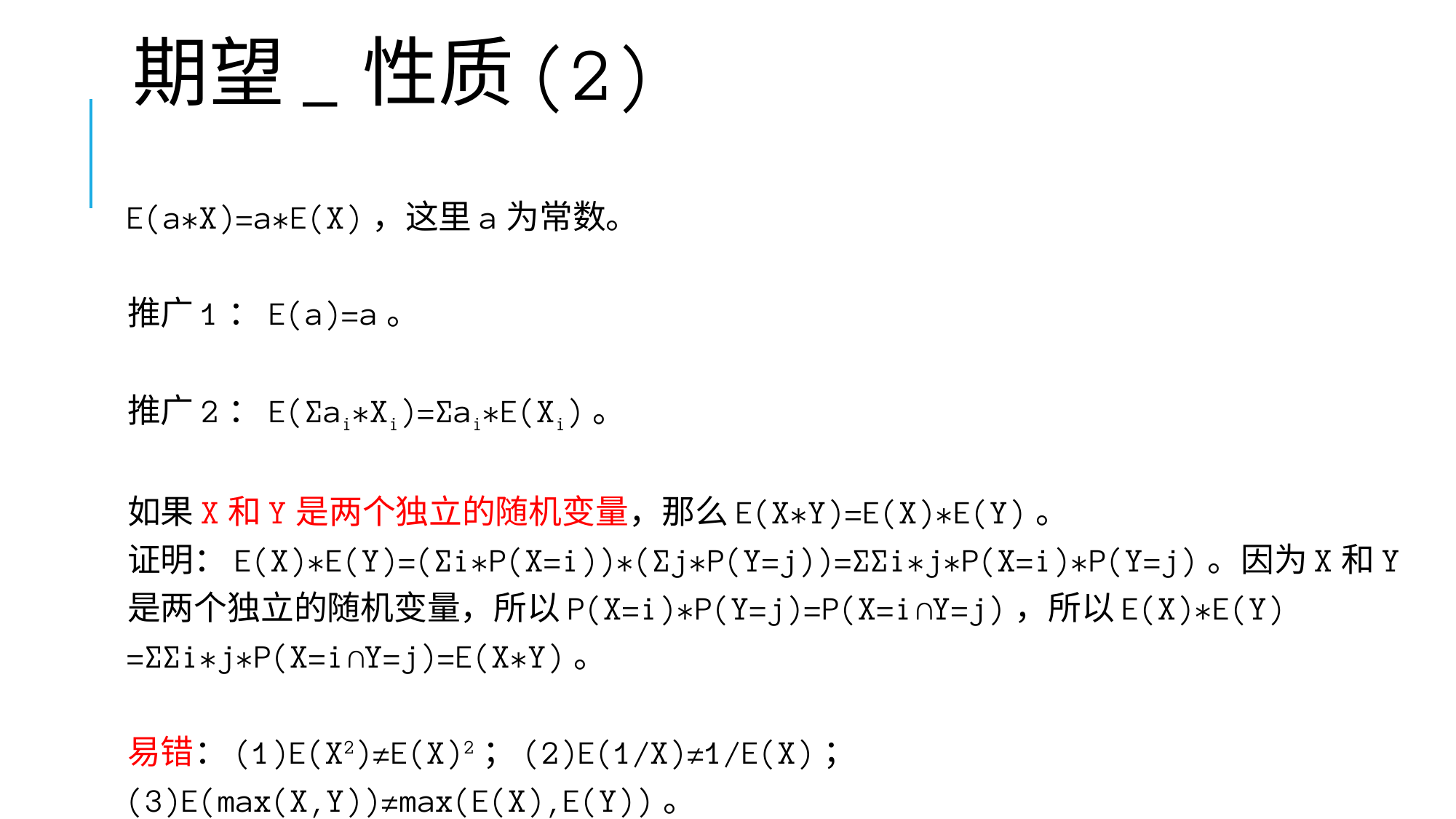

# 期望_性质(2)
E(a*X)=a*E(X)，这里a为常数。

推广1：E(a)=a。

推广2：E(∑ai*Xi)=∑ai*E(Xi)。

如果X和Y是两个独立的随机变量，那么E(X*Y)=E(X)*E(Y)。
证明：E(X)*E(Y)=(∑i*P(X=i))*(∑j*P(Y=j))=∑∑i*j*P(X=i)*P(Y=j)。因为X和Y是两个独立的随机变量，所以P(X=i)*P(Y=j)=P(X=i∩Y=j)，所以E(X)*E(Y)
=∑∑i*j*P(X=i∩Y=j)=E(X*Y)。

易错：(1)E(X2)≠E(X)2；(2)E(1/X)≠1/E(X)；(3)E(max(X,Y))≠max(E(X),E(Y))。